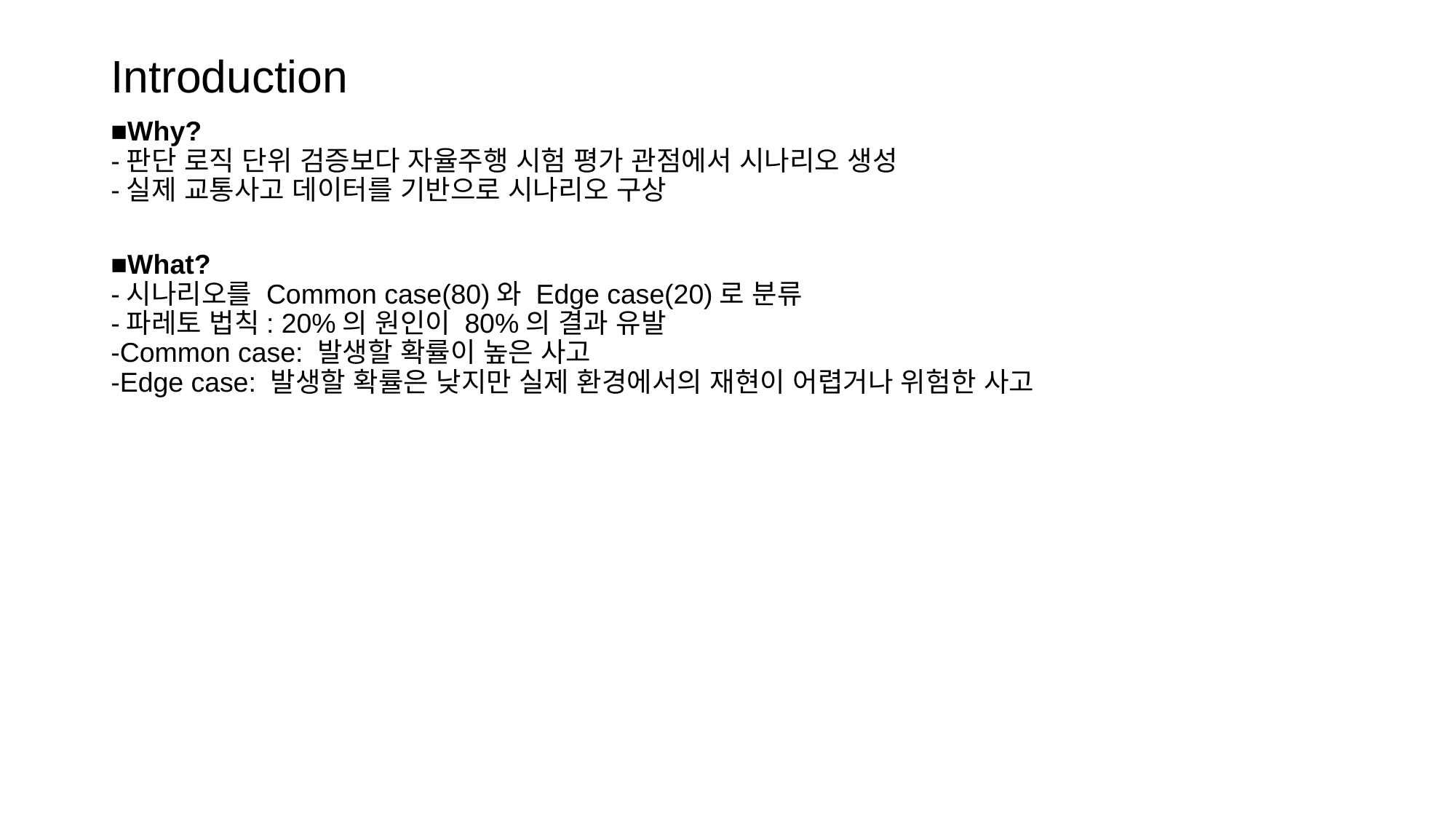

# Introduction
■Why?
-판단 로직 단위 검증보다 자율주행 시험 평가 관점에서 시나리오 생성
-실제 교통사고 데이터를 기반으로 시나리오 구상
■What?
-시나리오를 Common case(80)와 Edge case(20)로 분류
-파레토 법칙: 20%의 원인이 80%의 결과 유발
-Common case: 발생할 확률이 높은 사고
-Edge case: 발생할 확률은 낮지만 실제 환경에서의 재현이 어렵거나 위험한 사고